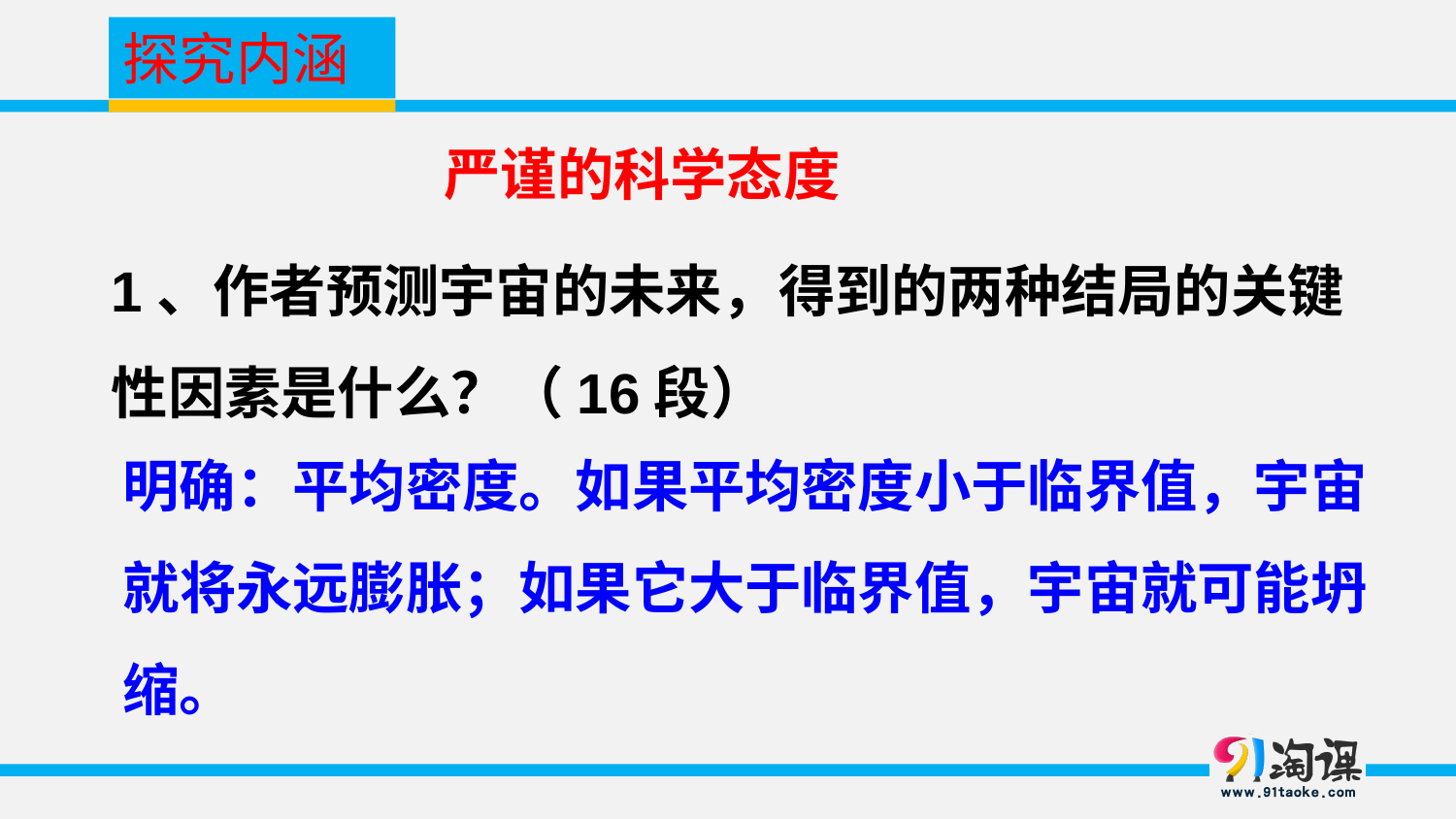

探究内涵
严谨的科学态度
1、作者预测宇宙的未来，得到的两种结局的关键性因素是什么？（16段）
明确：平均密度。如果平均密度小于临界值，宇宙就将永远膨胀；如果它大于临界值，宇宙就可能坍缩。